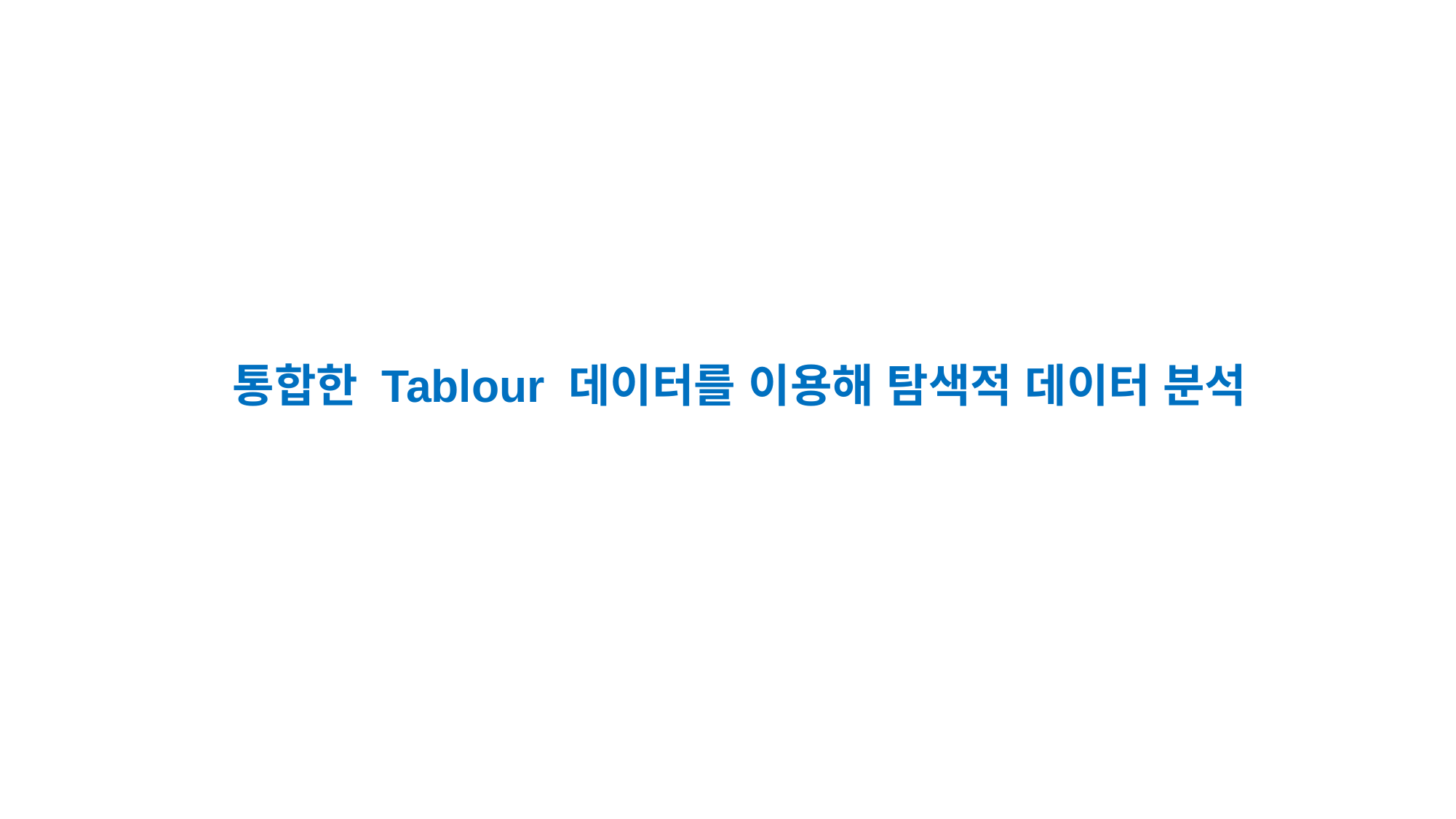

통합한 Tablour 데이터를 이용해 탐색적 데이터 분석